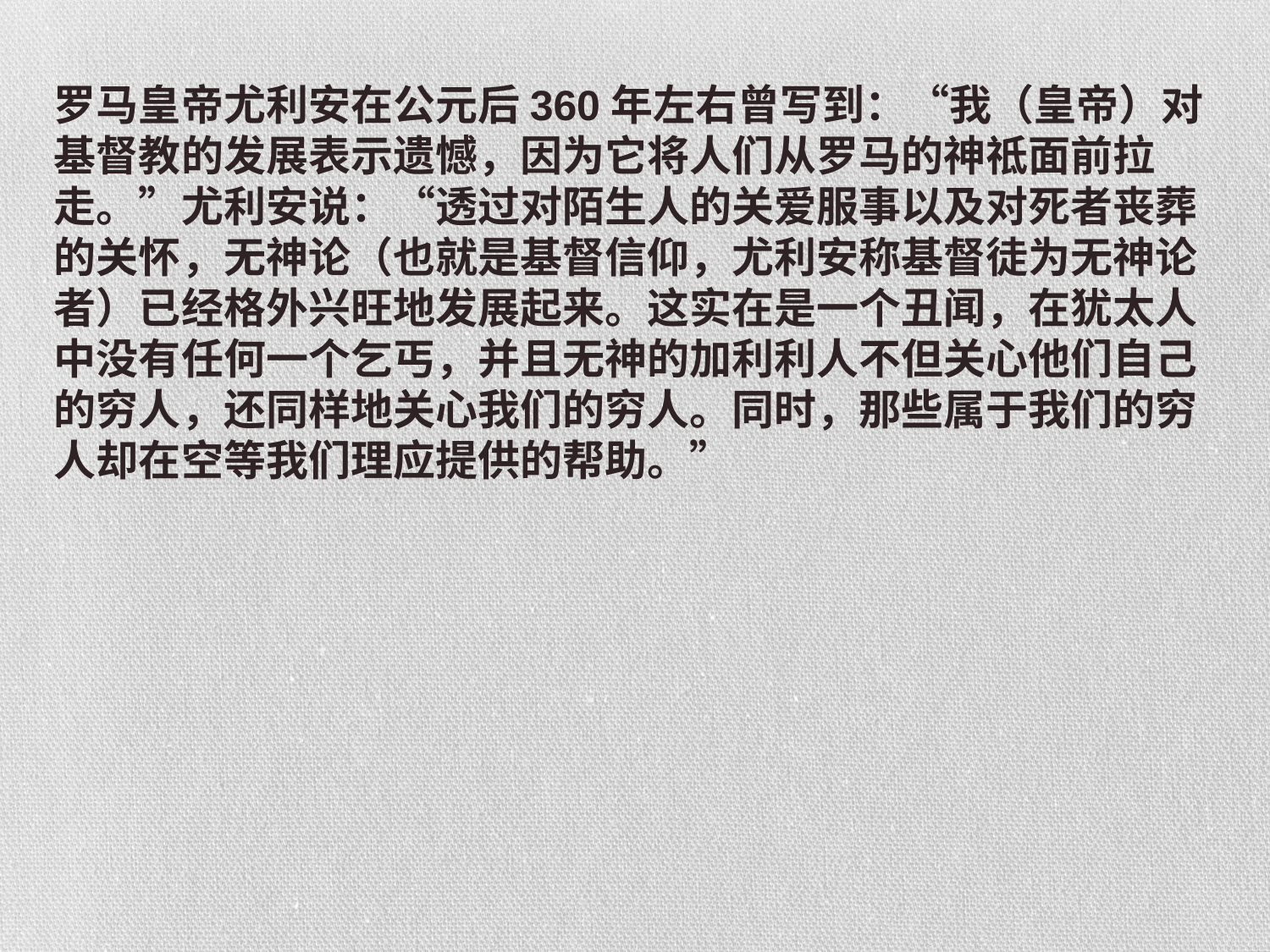

罗马皇帝尤利安在公元后360年左右曾写到：“我（皇帝）对基督教的发展表示遗憾，因为它将人们从罗马的神祗面前拉走。”尤利安说：“透过对陌生人的关爱服事以及对死者丧葬的关怀，无神论（也就是基督信仰，尤利安称基督徒为无神论者）已经格外兴旺地发展起来。这实在是一个丑闻，在犹太人中没有任何一个乞丐，并且无神的加利利人不但关心他们自己的穷人，还同样地关心我们的穷人。同时，那些属于我们的穷人却在空等我们理应提供的帮助。”